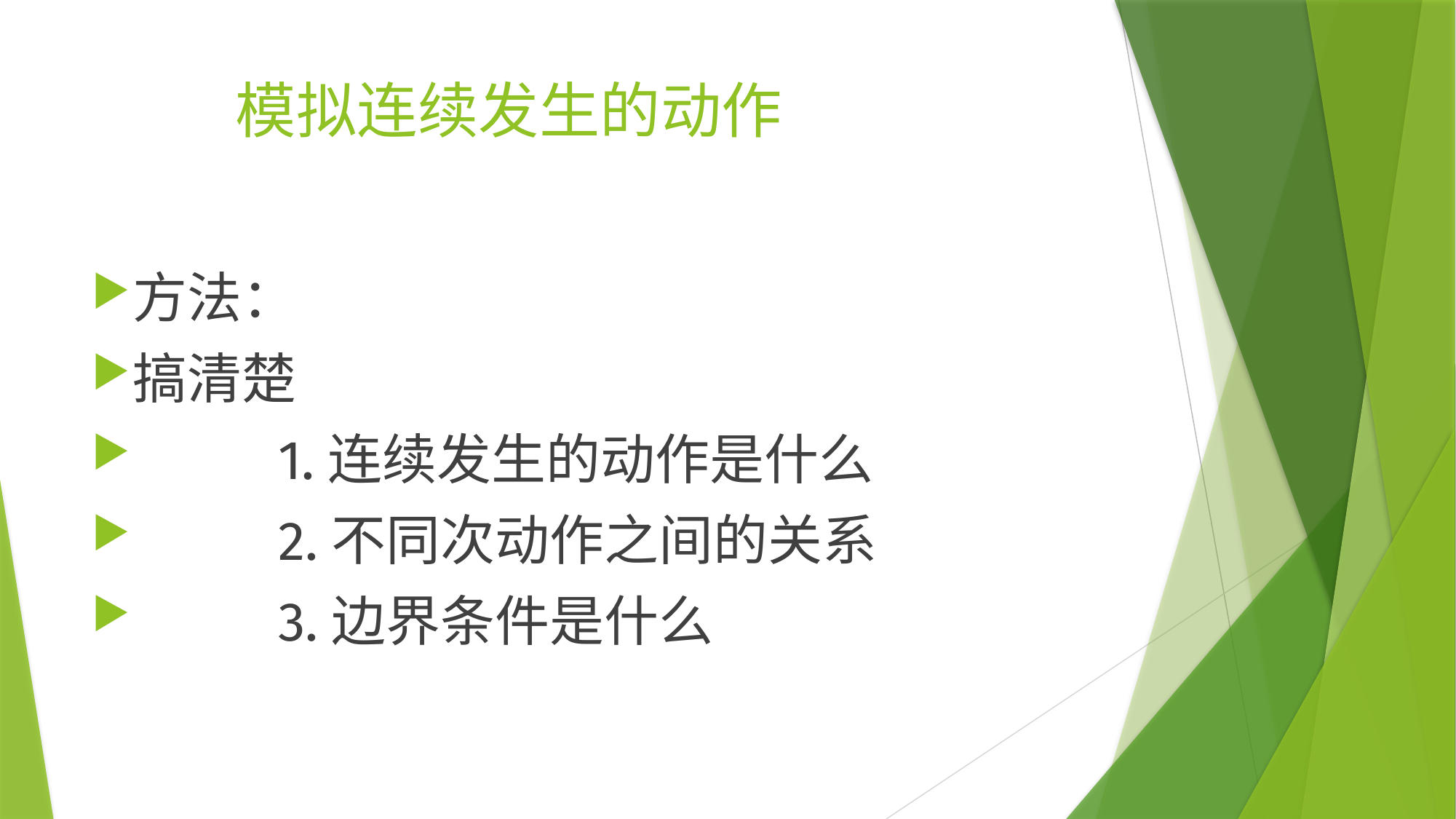

# 模拟连续发生的动作
方法：
搞清楚
          1.连续发生的动作是什么
          2.不同次动作之间的关系
          3.边界条件是什么